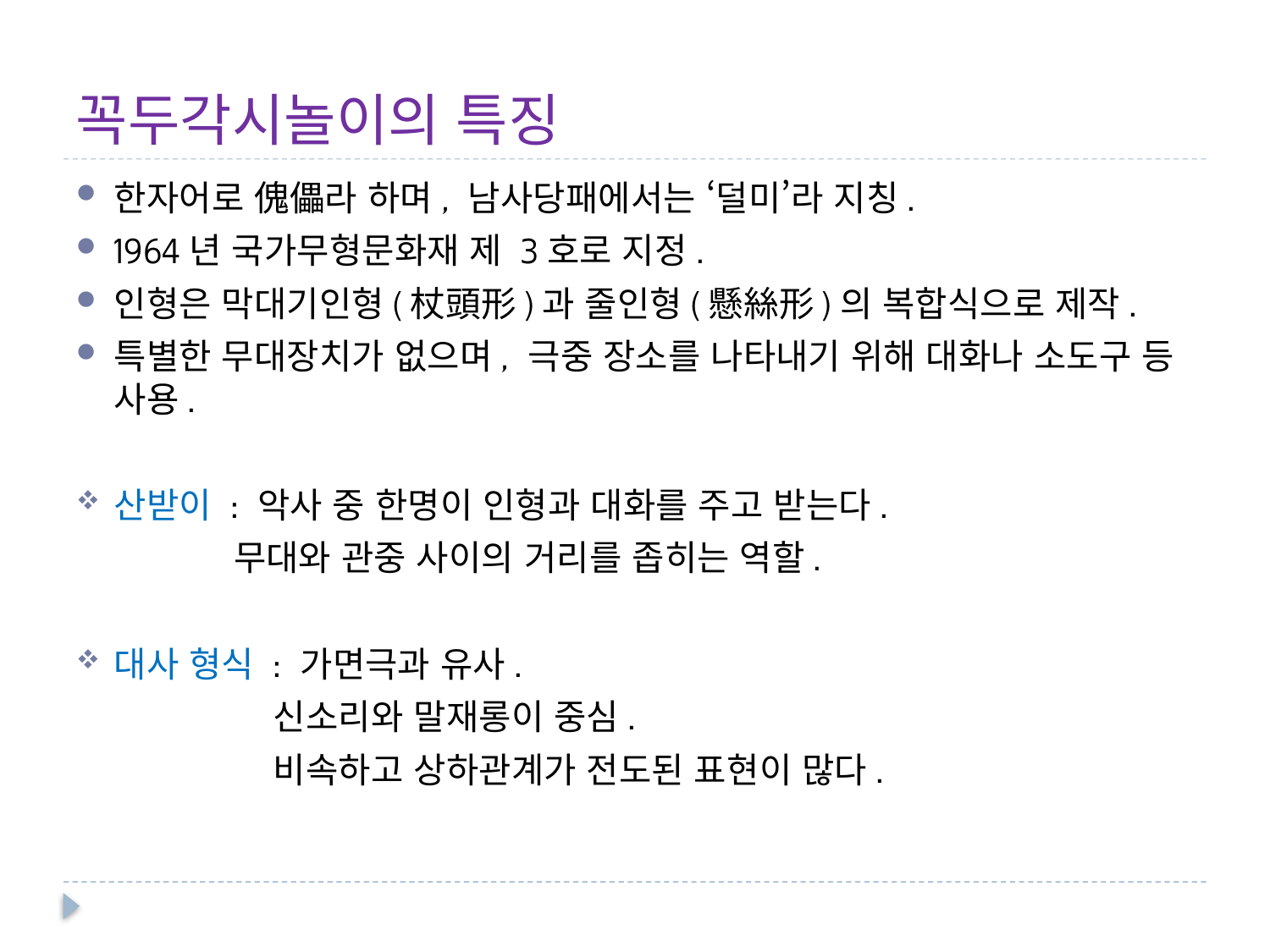

# 꼭두각시놀이의 특징
한자어로 傀儡라 하며, 남사당패에서는 ‘덜미’라 지칭.
1964년 국가무형문화재 제 3호로 지정.
인형은 막대기인형(杖頭形)과 줄인형(懸絲形)의 복합식으로 제작.
특별한 무대장치가 없으며, 극중 장소를 나타내기 위해 대화나 소도구 등 사용.

산받이 : 악사 중 한명이 인형과 대화를 주고 받는다.
               무대와 관중 사이의 거리를 좁히는 역할.

대사 형식 : 가면극과 유사.
                   신소리와 말재롱이 중심.
                   비속하고 상하관계가 전도된 표현이 많다.